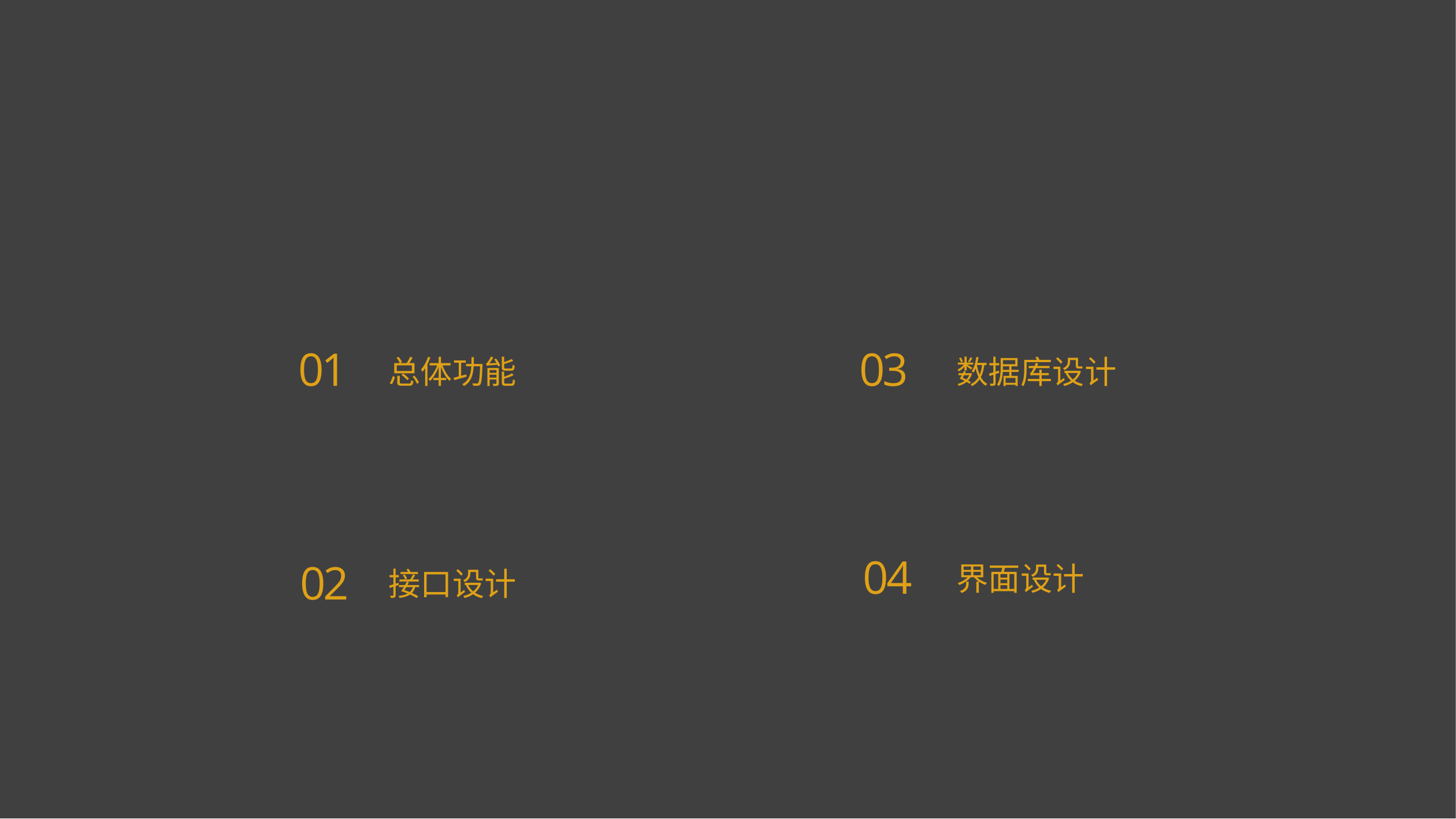

总体功能
数据库设计
01
03
界面设计
接口设计
04
02